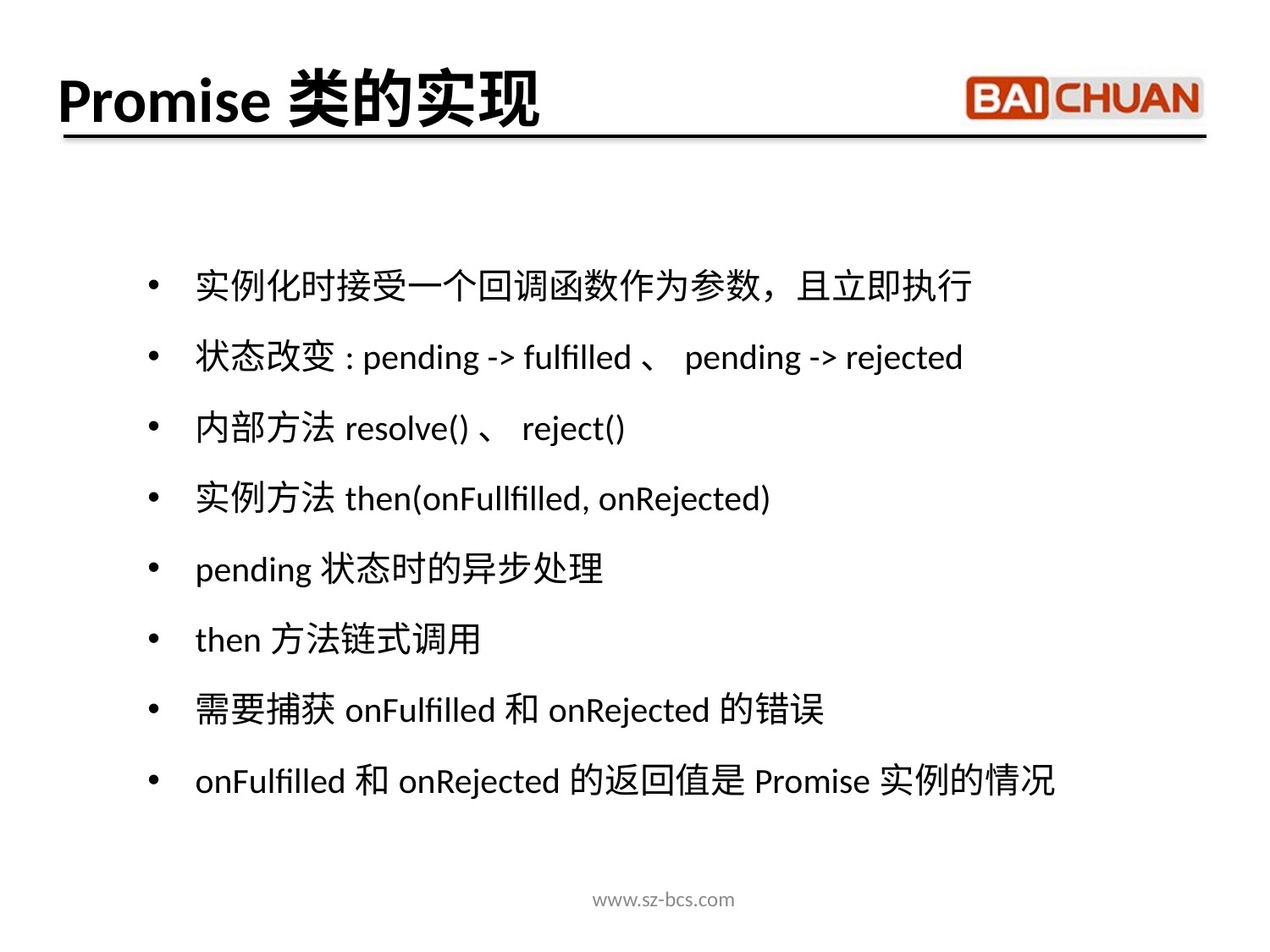

Promise类的实现
实例化时接受一个回调函数作为参数，且立即执行
状态改变: pending -> fulfilled、pending -> rejected
内部方法resolve()、reject()
实例方法then(onFullfilled, onRejected)
pending状态时的异步处理
then方法链式调用
需要捕获onFulfilled和onRejected的错误
onFulfilled和onRejected的返回值是Promise实例的情况
www.sz-bcs.com